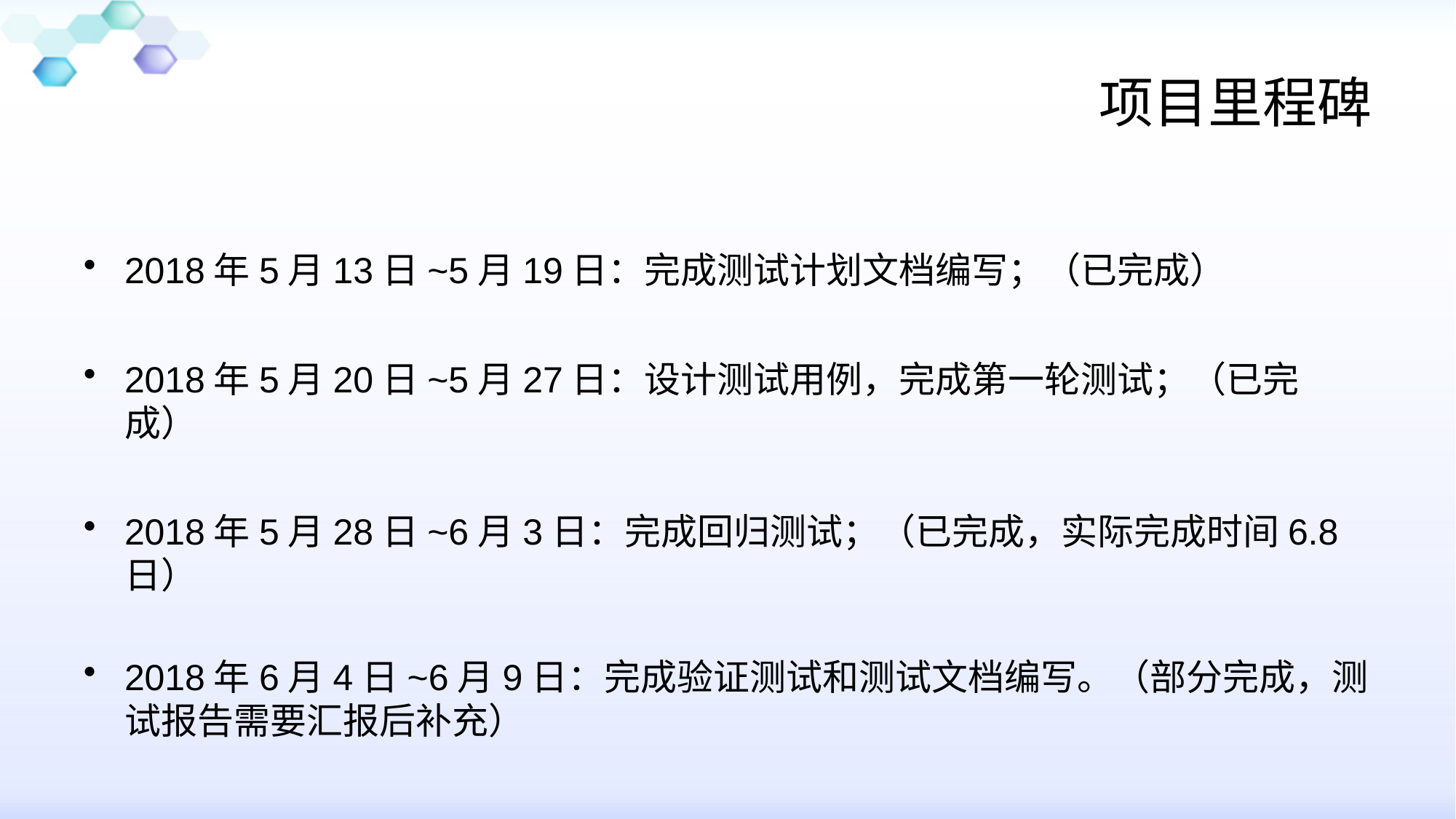

# 项目里程碑

2018年5月13日~5月19日：完成测试计划文档编写；（已完成）

2018年5月20日~5月27日：设计测试用例，完成第一轮测试；（已完成）

2018年5月28日~6月3日：完成回归测试；（已完成，实际完成时间6.8日）

2018年6月4日~6月9日：完成验证测试和测试文档编写。（部分完成，测试报告需要汇报后补充）